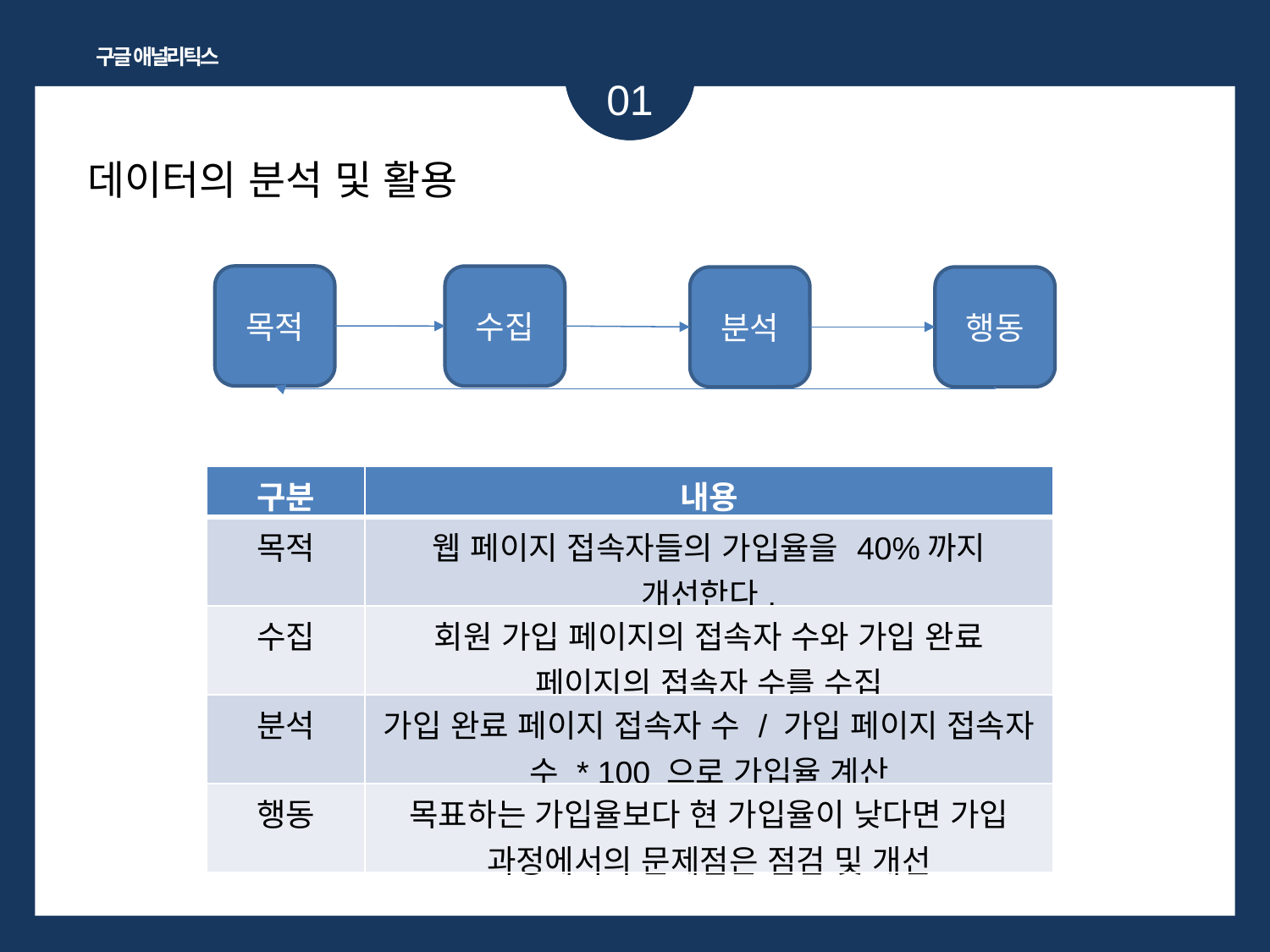

구글 애널리틱스
01
데이터의 분석 및 활용
목적
수집
분석
행동
| 구분 | 내용 |
| --- | --- |
| 목적 | 웹 페이지 접속자들의 가입율을 40%까지 개선한다. |
| 수집 | 회원 가입 페이지의 접속자 수와 가입 완료 페이지의 접속자 수를 수집 |
| 분석 | 가입 완료 페이지 접속자 수 / 가입 페이지 접속자 수 \* 100 으로 가입율 계산 |
| 행동 | 목표하는 가입율보다 현 가입율이 낮다면 가입 과정에서의 문제점은 점검 및 개선 |